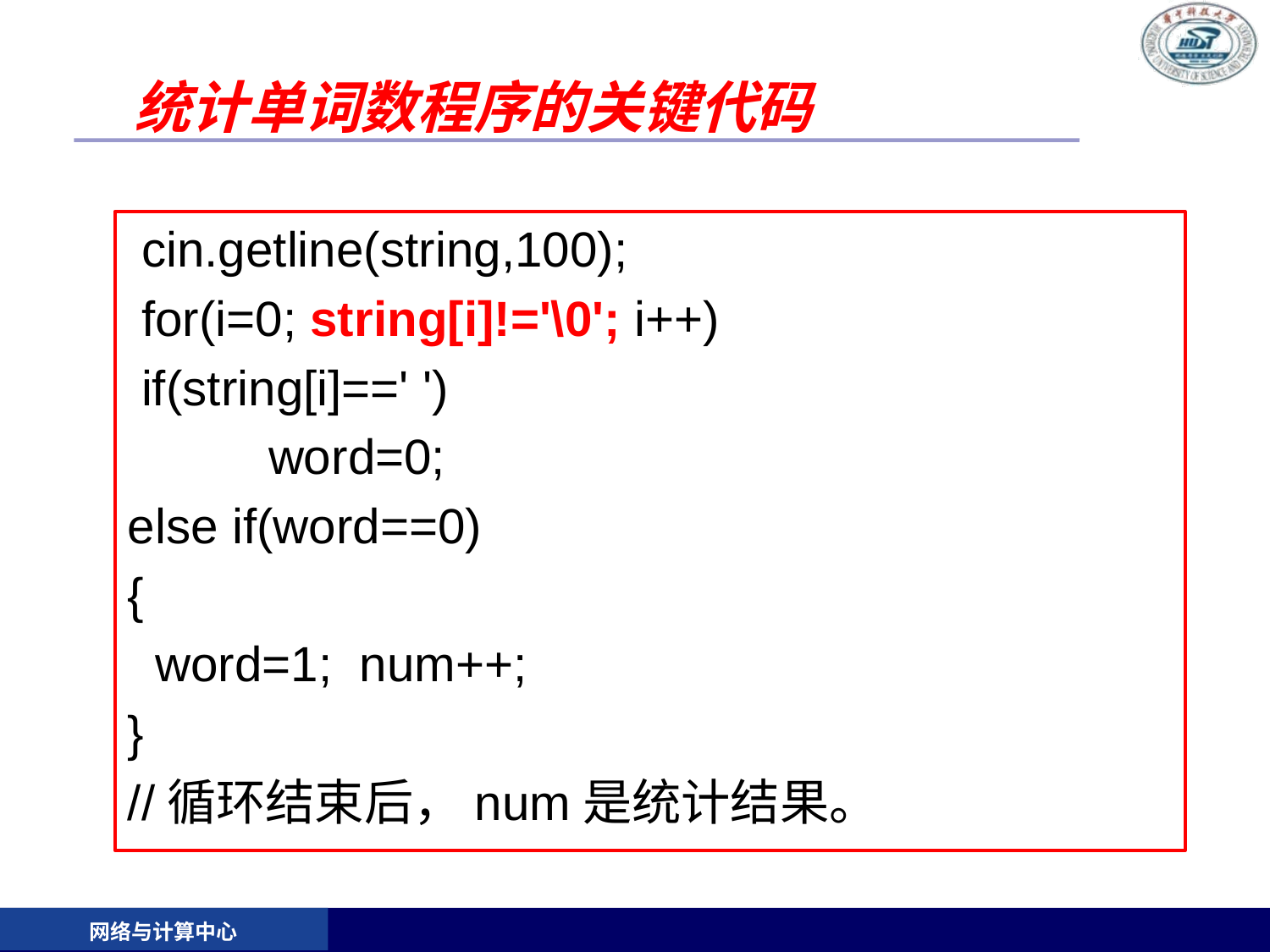

# 统计单词数程序的关键代码
 cin.getline(string,100);
 for(i=0; string[i]!='\0'; i++)
 if(string[i]==' ')
	 word=0;
else if(word==0)
{
  word=1;  num++;
}
//循环结束后，num是统计结果。
网络与计算中心